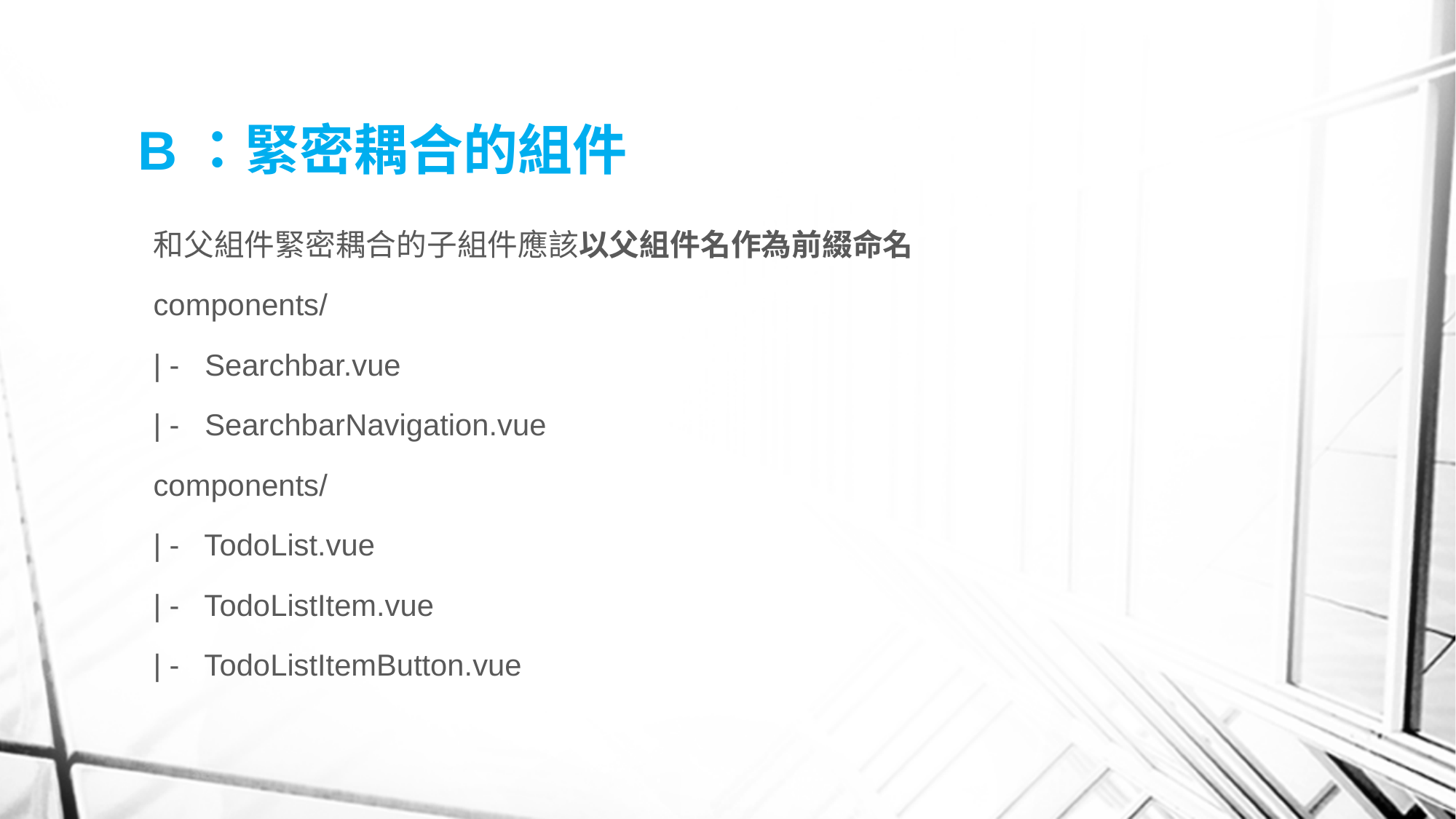

# B：緊密耦合的組件
和父組件緊密耦合的子組件應該以父組件名作為前綴命名
components/
| -   Searchbar.vue
| -   SearchbarNavigation.vue
components/
| -   TodoList.vue
| -   TodoListItem.vue
| -   TodoListItemButton.vue